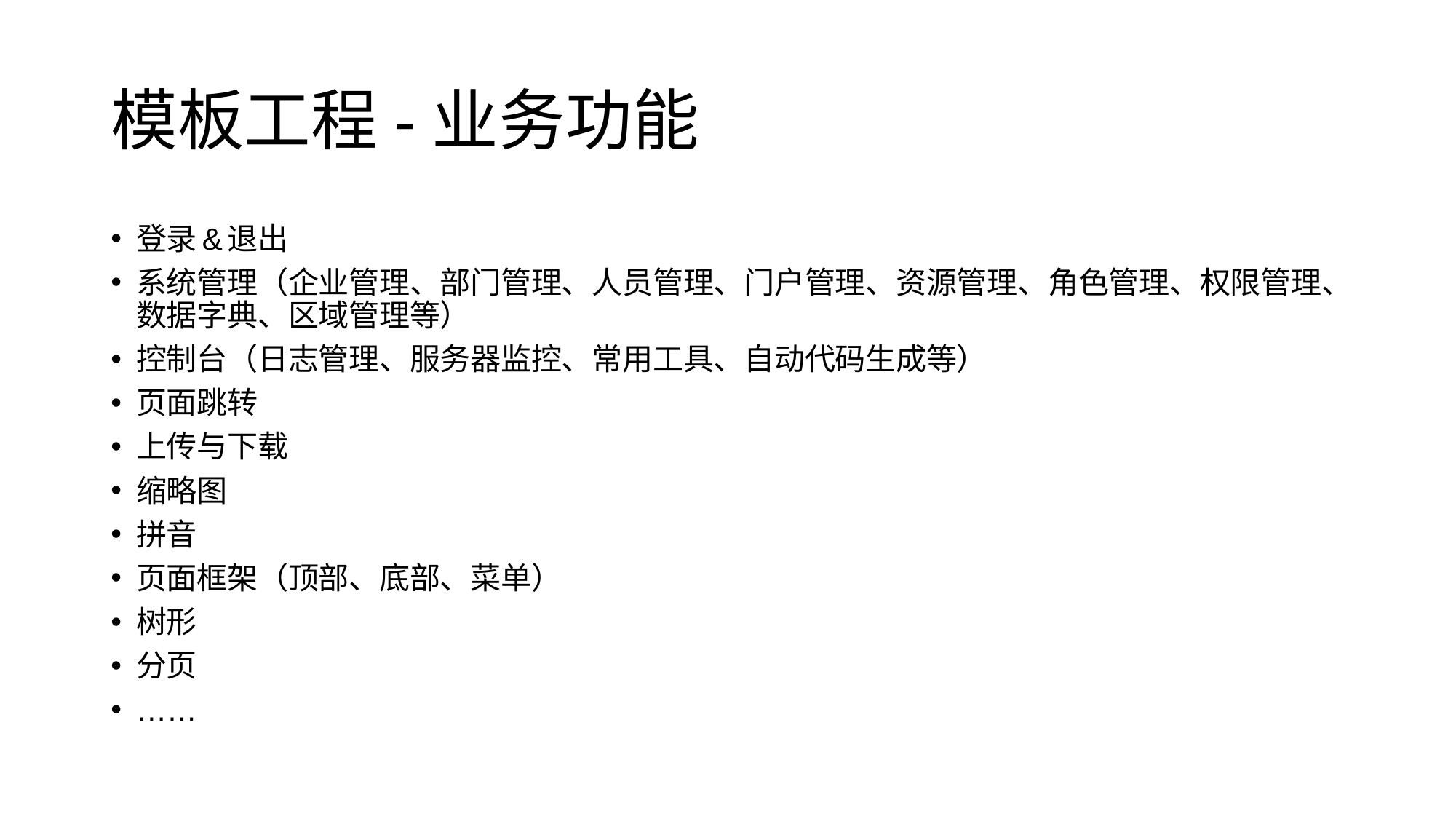

# 模板工程-业务功能
登录&退出
系统管理（企业管理、部门管理、人员管理、门户管理、资源管理、角色管理、权限管理、数据字典、区域管理等）
控制台（日志管理、服务器监控、常用工具、自动代码生成等）
页面跳转
上传与下载
缩略图
拼音
页面框架（顶部、底部、菜单）
树形
分页
……